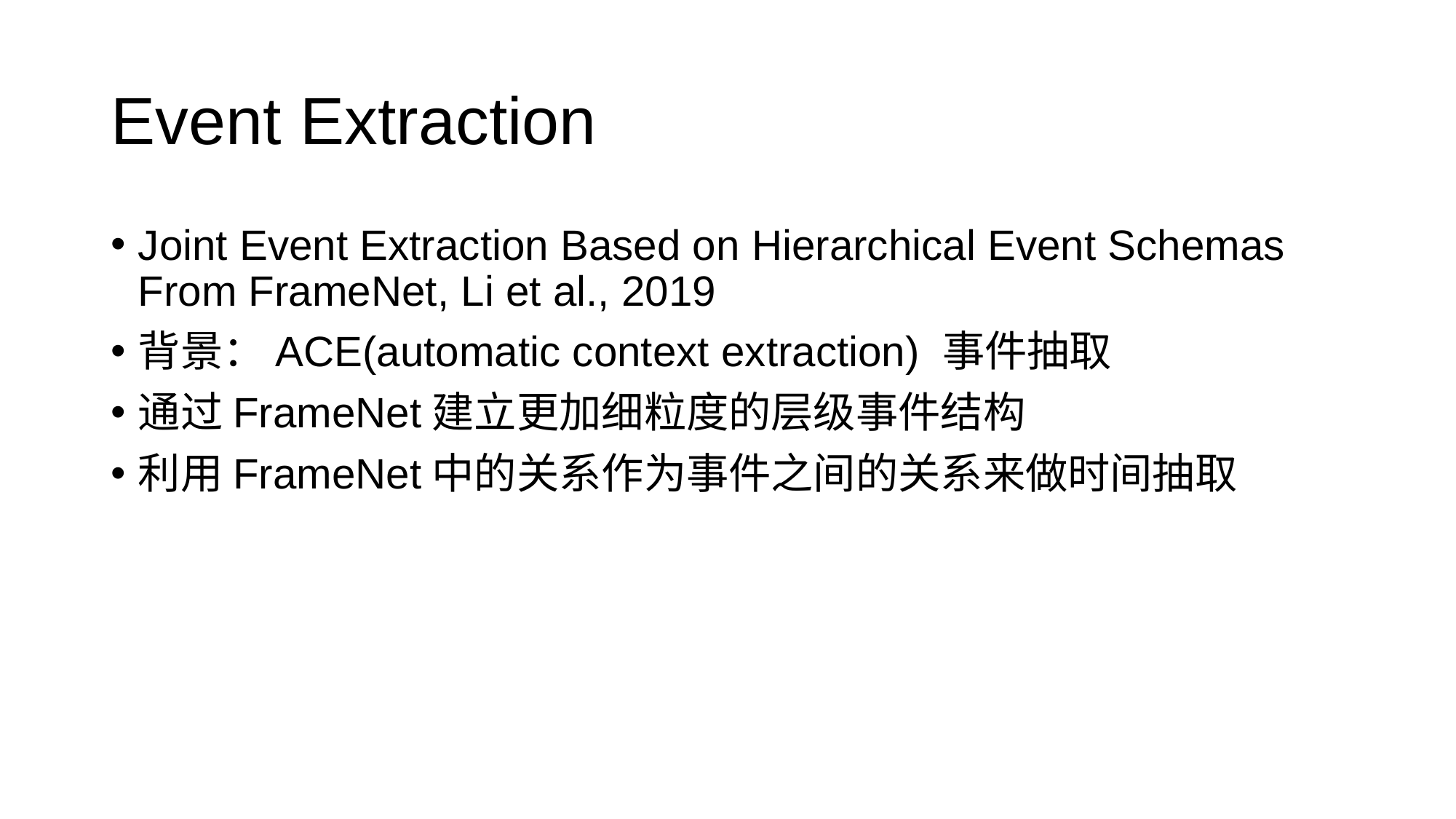

# Event Extraction
Joint Event Extraction Based on Hierarchical Event Schemas From FrameNet, Li et al., 2019
背景：ACE(automatic context extraction) 事件抽取
通过FrameNet建立更加细粒度的层级事件结构
利用FrameNet中的关系作为事件之间的关系来做时间抽取